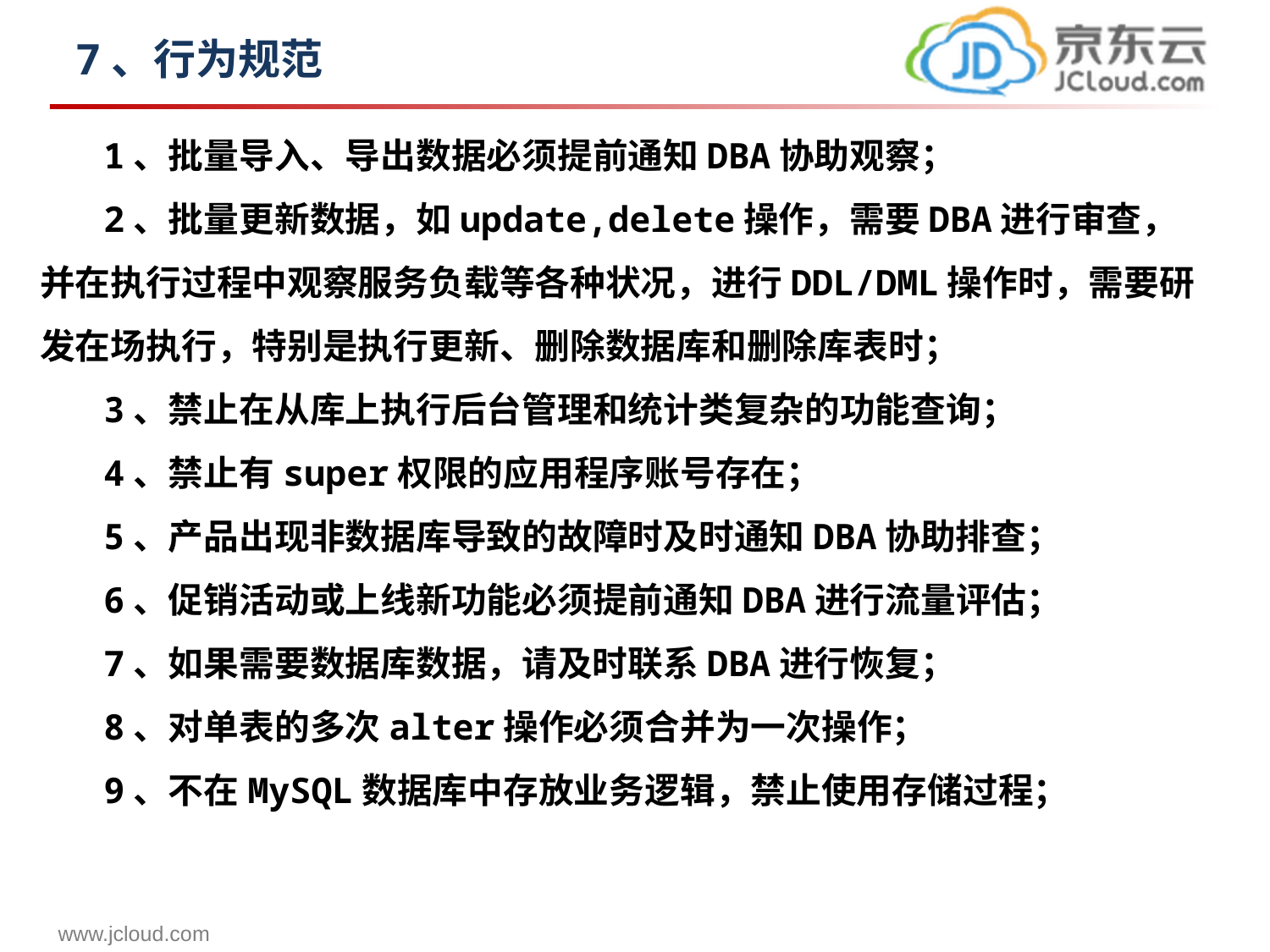

# 7、行为规范
1、批量导入、导出数据必须提前通知DBA协助观察；
2、批量更新数据，如update,delete操作，需要DBA进行审查，并在执行过程中观察服务负载等各种状况，进行DDL/DML操作时，需要研发在场执行，特别是执行更新、删除数据库和删除库表时；
3、禁止在从库上执行后台管理和统计类复杂的功能查询；
4、禁止有super权限的应用程序账号存在；
5、产品出现非数据库导致的故障时及时通知DBA协助排查；
6、促销活动或上线新功能必须提前通知DBA进行流量评估；
7、如果需要数据库数据，请及时联系DBA进行恢复；
8、对单表的多次alter操作必须合并为一次操作；
9、不在MySQL数据库中存放业务逻辑，禁止使用存储过程；